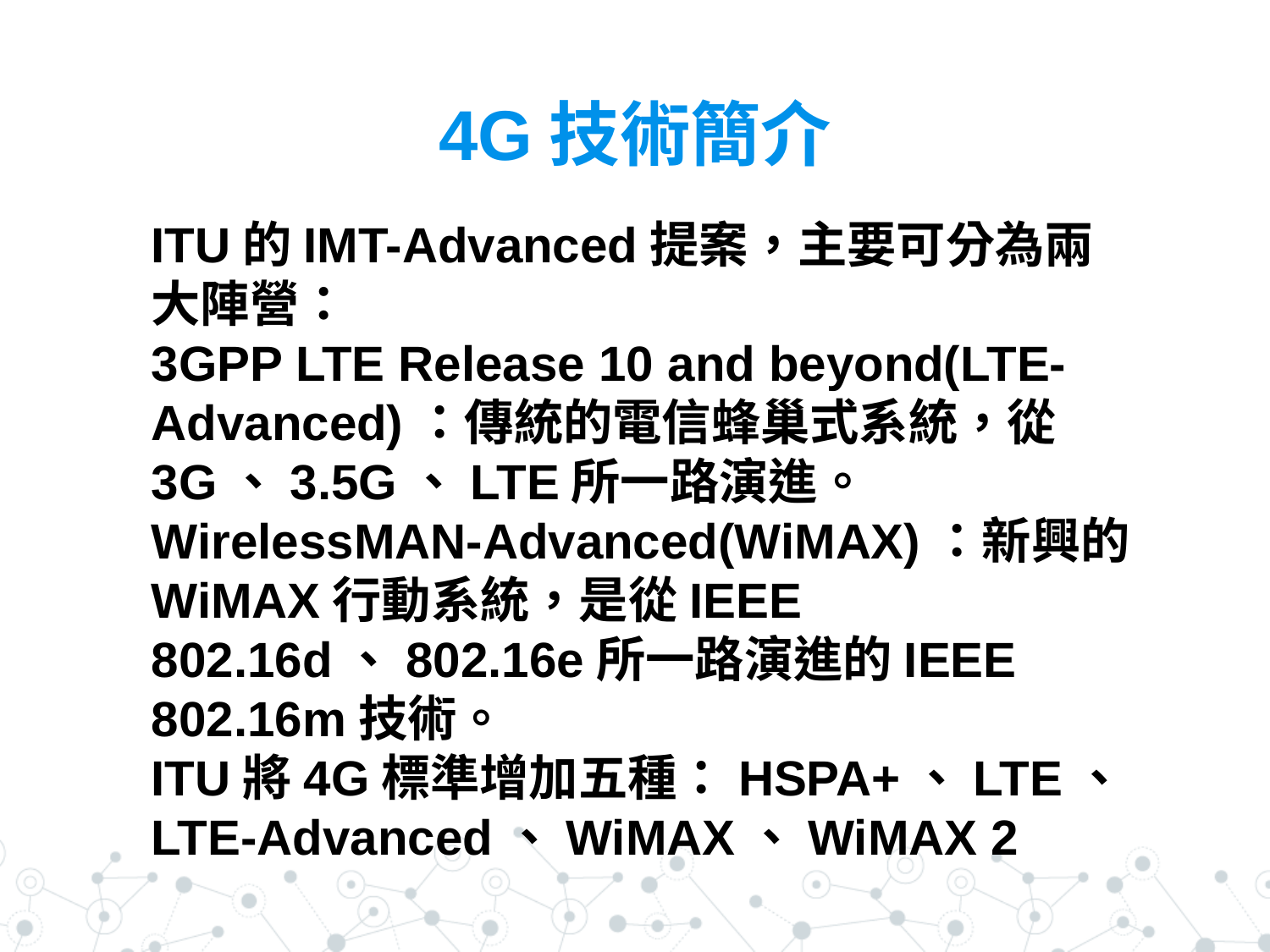

# 4G技術簡介
ITU的IMT-Advanced提案，主要可分為兩大陣營：
3GPP LTE Release 10 and beyond(LTE-Advanced)：傳統的電信蜂巢式系統，從3G、3.5G、LTE所一路演進。
WirelessMAN-Advanced(WiMAX)：新興的WiMAX行動系統，是從IEEE 802.16d、802.16e所一路演進的IEEE 802.16m技術。
ITU將4G標準增加五種：HSPA+、LTE、 LTE-Advanced、WiMAX、WiMAX 2